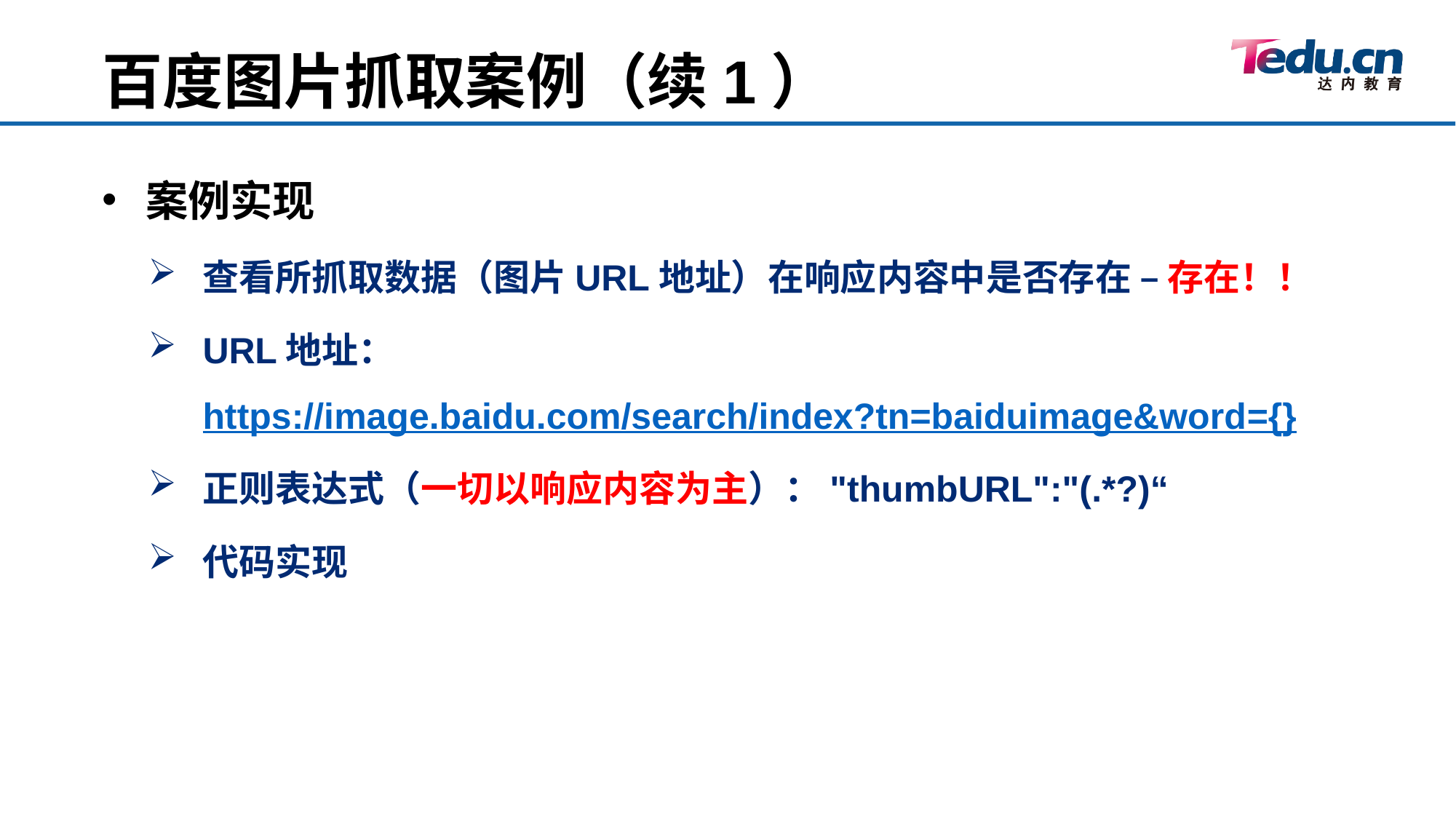

百度图片抓取案例（续1）
案例实现
查看所抓取数据（图片URL地址）在响应内容中是否存在 – 存在！！
URL地址：https://image.baidu.com/search/index?tn=baiduimage&word={}
正则表达式（一切以响应内容为主）："thumbURL":"(.*?)“
代码实现